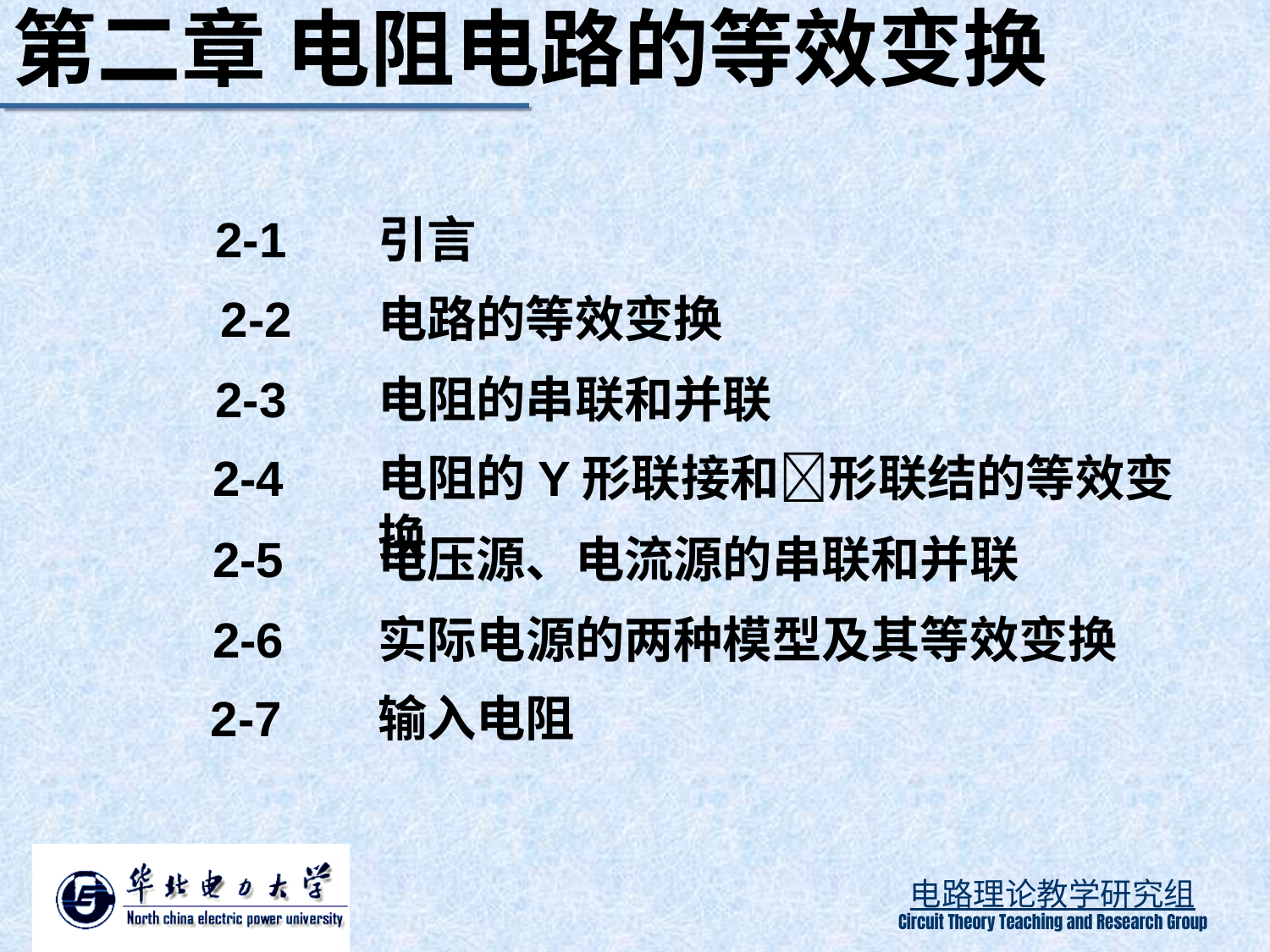

第二章 电阻电路的等效变换
2-1
引言
2-2
电路的等效变换
2-3
电阻的串联和并联
2-4
电阻的Y形联接和Δ形联结的等效变换
2-5
电压源、电流源的串联和并联
2-6
实际电源的两种模型及其等效变换
2-7
输入电阻